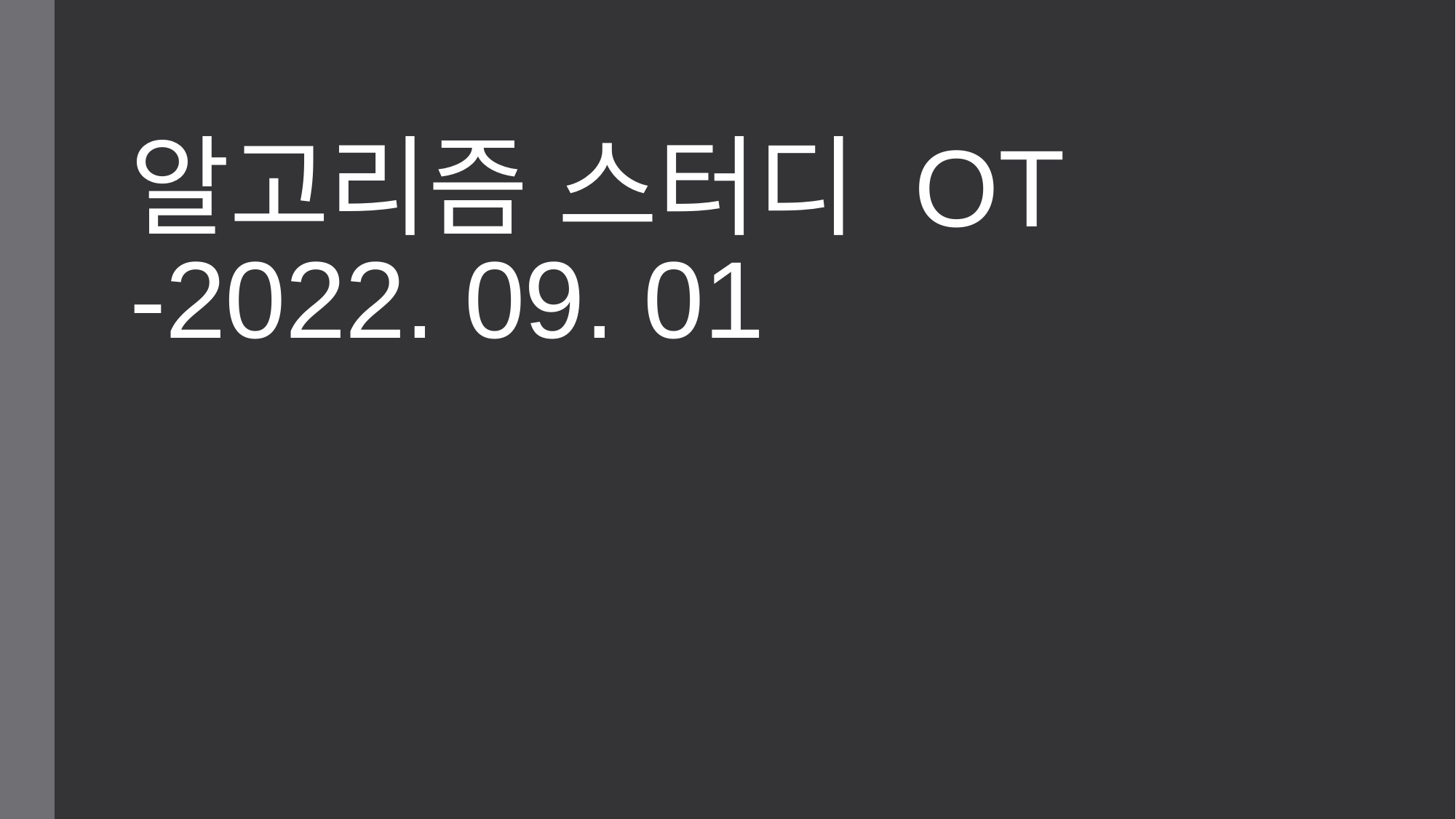

# 알고리즘 스터디 OT -2022. 09. 01